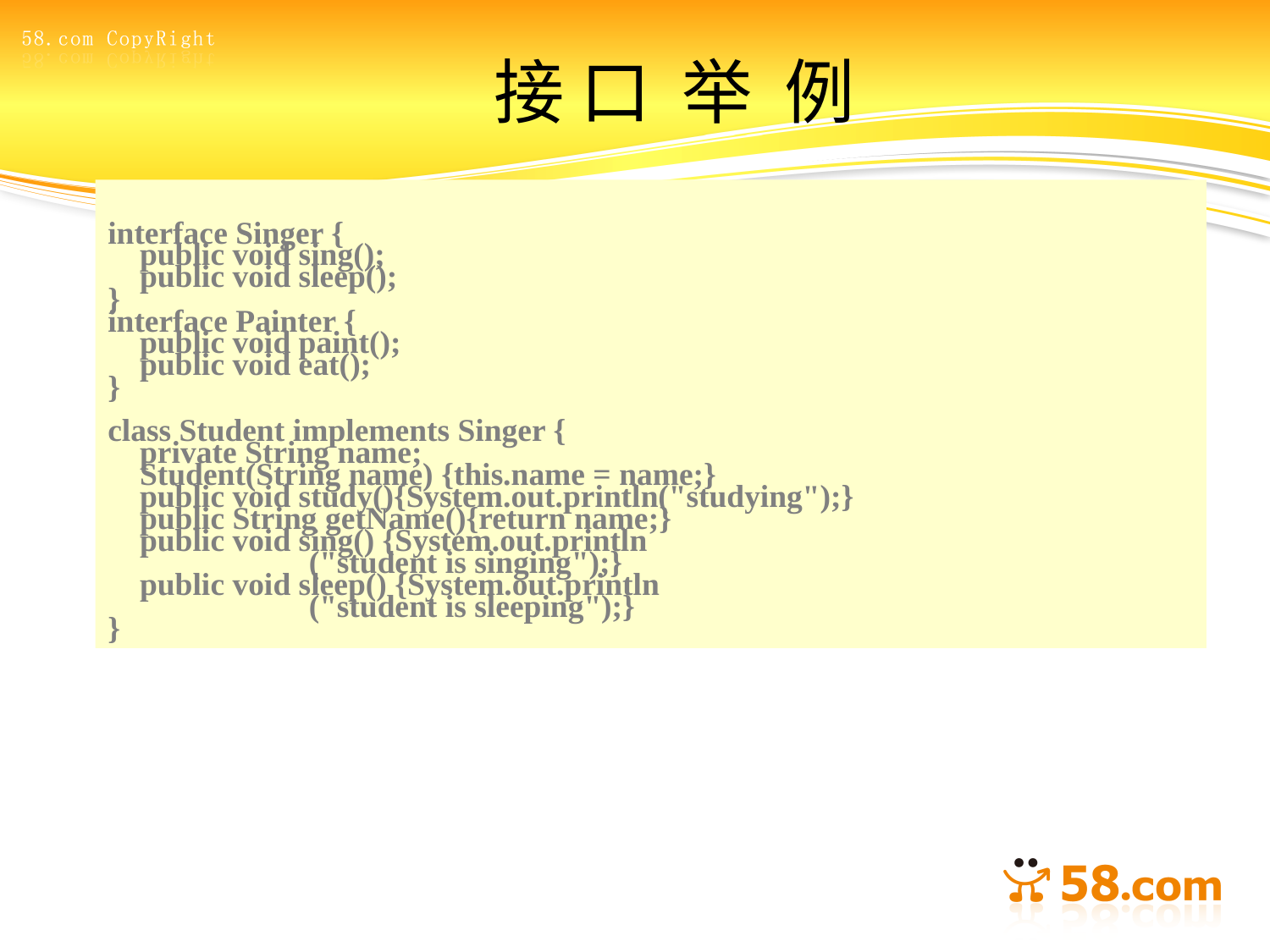

# 接 口  举  例

interface Singer {
    public void sing();
    public void sleep();
}
interface Painter {
    public void paint();
    public void eat();
}

class Student implements Singer {
    private String name;
    Student(String name) {this.name = name;}
    public void study(){System.out.println("studying");}
    public String getName(){return name;}
    public void sing() {System.out.println
                         ("student is singing");}
    public void sleep() {System.out.println
                         ("student is sleeping");}
}